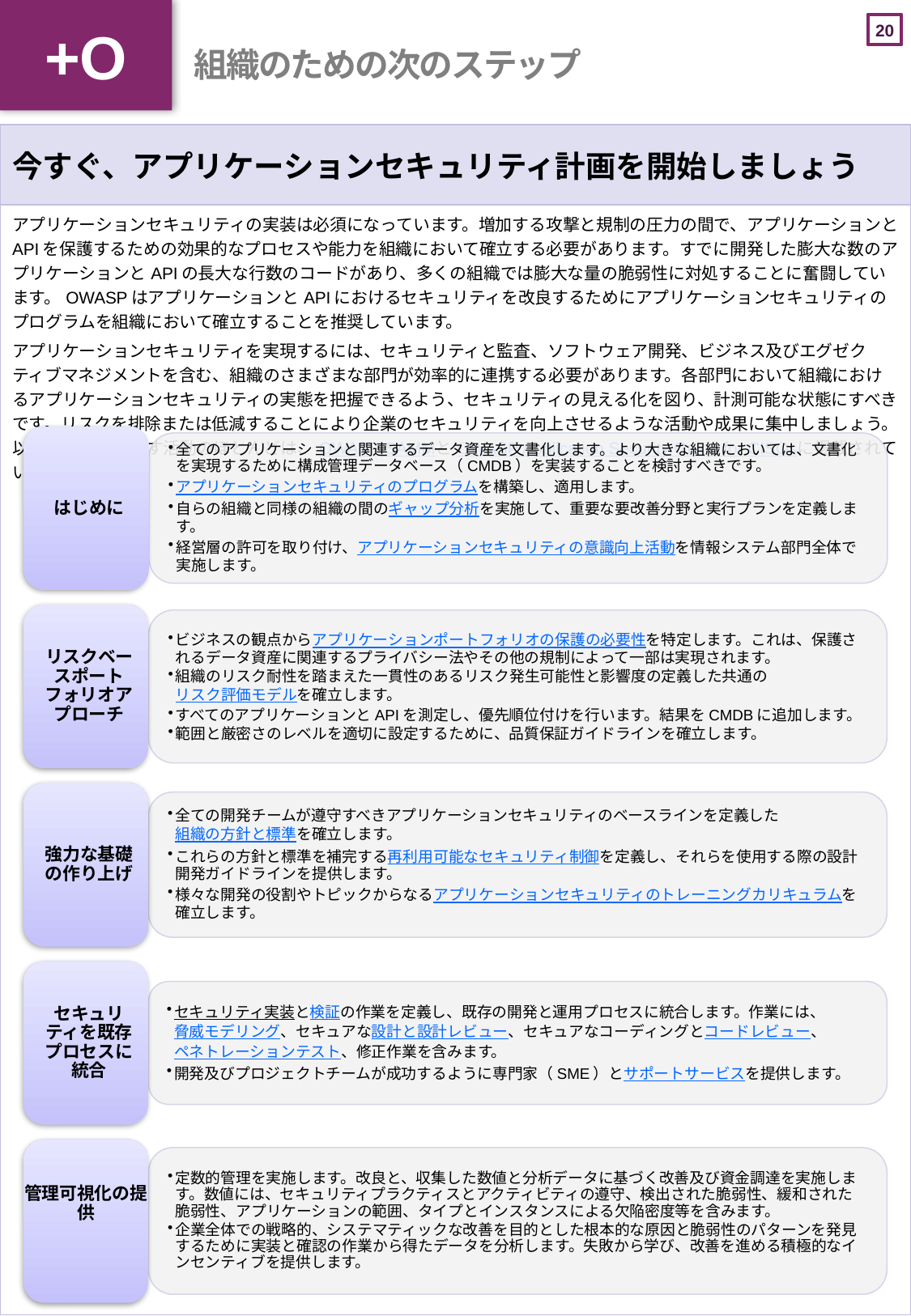

+O
# 組織のための次のステップ
| 今すぐ、アプリケーションセキュリティ計画を開始しましょう |
| --- |
| アプリケーションセキュリティの実装は必須になっています。増加する攻撃と規制の圧力の間で、アプリケーションとAPIを保護するための効果的なプロセスや能力を組織において確立する必要があります。すでに開発した膨大な数のアプリケーションとAPIの長大な行数のコードがあり、多くの組織では膨大な量の脆弱性に対処することに奮闘しています。OWASPはアプリケーションとAPIにおけるセキュリティを改良するためにアプリケーションセキュリティのプログラムを組織において確立することを推奨しています。 アプリケーションセキュリティを実現するには、セキュリティと監査、ソフトウェア開発、ビジネス及びエグゼクティブマネジメントを含む、組織のさまざまな部門が効率的に連携する必要があります。各部門において組織におけるアプリケーションセキュリティの実態を把握できるよう、セキュリティの見える化を図り、計測可能な状態にすべきです。リスクを排除または低減することにより企業のセキュリティを向上させるような活動や成果に集中しましょう。以下のリストに示す活動のほとんどは、OWASP SAMMとOWASP Application Security Guide for CISOsに掲載されています。 |
全てのアプリケーションと関連するデータ資産を文書化します。より大きな組織においては、文書化を実現するために構成管理データベース（CMDB）を実装することを検討すべきです。
アプリケーションセキュリティのプログラムを構築し、適用します。
自らの組織と同様の組織の間のギャップ分析を実施して、重要な要改善分野と実行プランを定義します。
経営層の許可を取り付け、アプリケーションセキュリティの意識向上活動を情報システム部門全体で実施します。
はじめに
ビジネスの観点からアプリケーションポートフォリオの保護の必要性を特定します。これは、保護されるデータ資産に関連するプライバシー法やその他の規制によって一部は実現されます。
組織のリスク耐性を踏まえた一貫性のあるリスク発生可能性と影響度の定義した共通のリスク評価モデルを確立します。
すべてのアプリケーションとAPIを測定し、優先順位付けを行います。結果をCMDBに追加します。
範囲と厳密さのレベルを適切に設定するために、品質保証ガイドラインを確立します。
リスクベースポートフォリオアプローチ
全ての開発チームが遵守すべきアプリケーションセキュリティのベースラインを定義した組織の方針と標準を確立します。
これらの方針と標準を補完する再利用可能なセキュリティ制御を定義し、それらを使用する際の設計開発ガイドラインを提供します。
様々な開発の役割やトピックからなるアプリケーションセキュリティのトレーニングカリキュラムを確立します。
強力な基礎の作り上げ
セキュリティ実装と検証の作業を定義し、既存の開発と運用プロセスに統合します。作業には、脅威モデリング、セキュアな設計と設計レビュー、セキュアなコーディングとコードレビュー、ペネトレーションテスト、修正作業を含みます。
開発及びプロジェクトチームが成功するように専門家（SME）とサポートサービスを提供します。
セキュリティを既存プロセスに統合
定数的管理を実施します。改良と、収集した数値と分析データに基づく改善及び資金調達を実施します。数値には、セキュリティプラクティスとアクティビティの遵守、検出された脆弱性、緩和された脆弱性、アプリケーションの範囲、タイプとインスタンスによる欠陥密度等を含みます。
企業全体での戦略的、システマティックな改善を目的とした根本的な原因と脆弱性のパターンを発見するために実装と確認の作業から得たデータを分析します。失敗から学び、改善を進める積極的なインセンティブを提供します。

管理可視化の提供